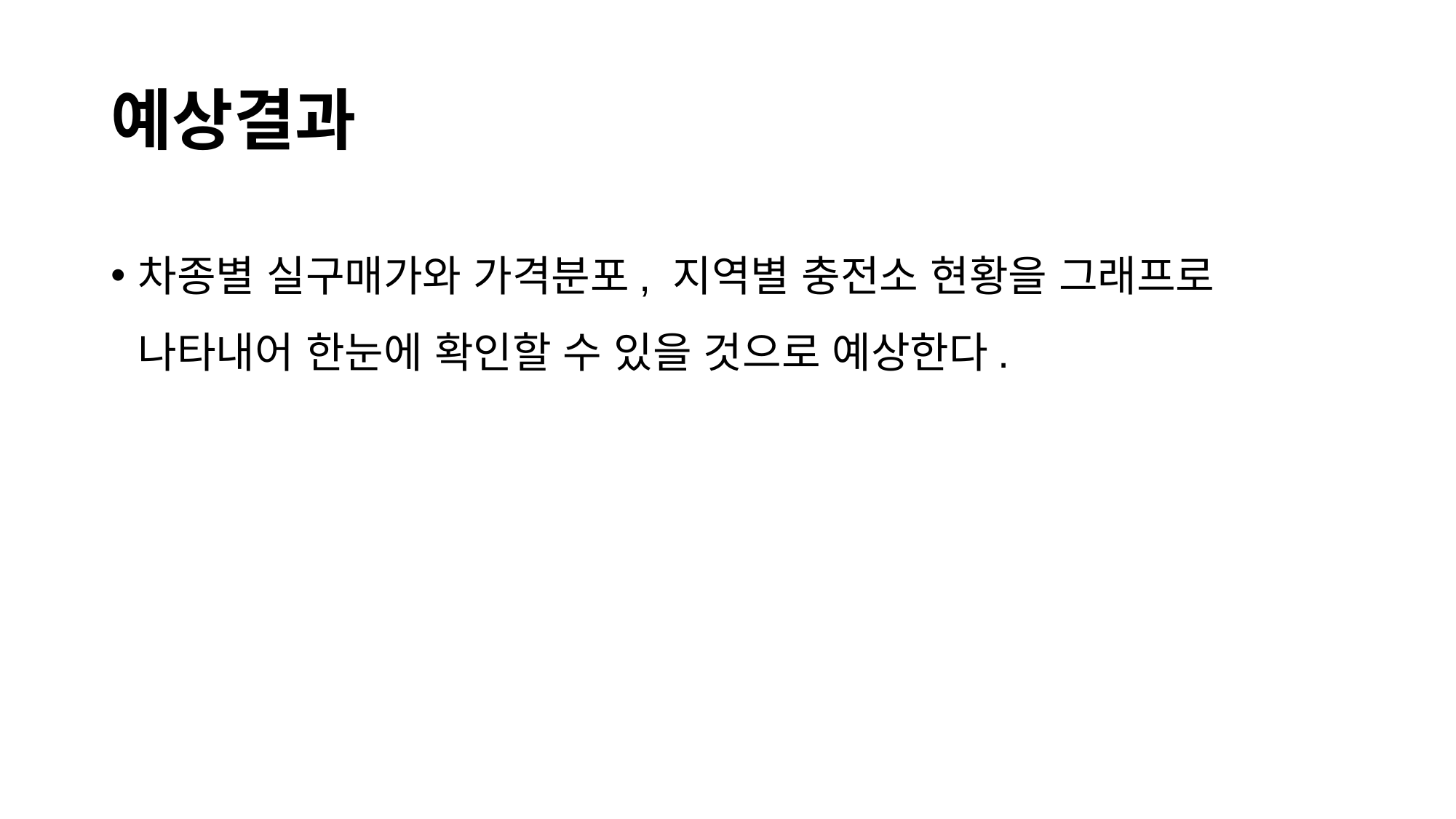

# 예상결과
차종별 실구매가와 가격분포, 지역별 충전소 현황을 그래프로 나타내어 한눈에 확인할 수 있을 것으로 예상한다.